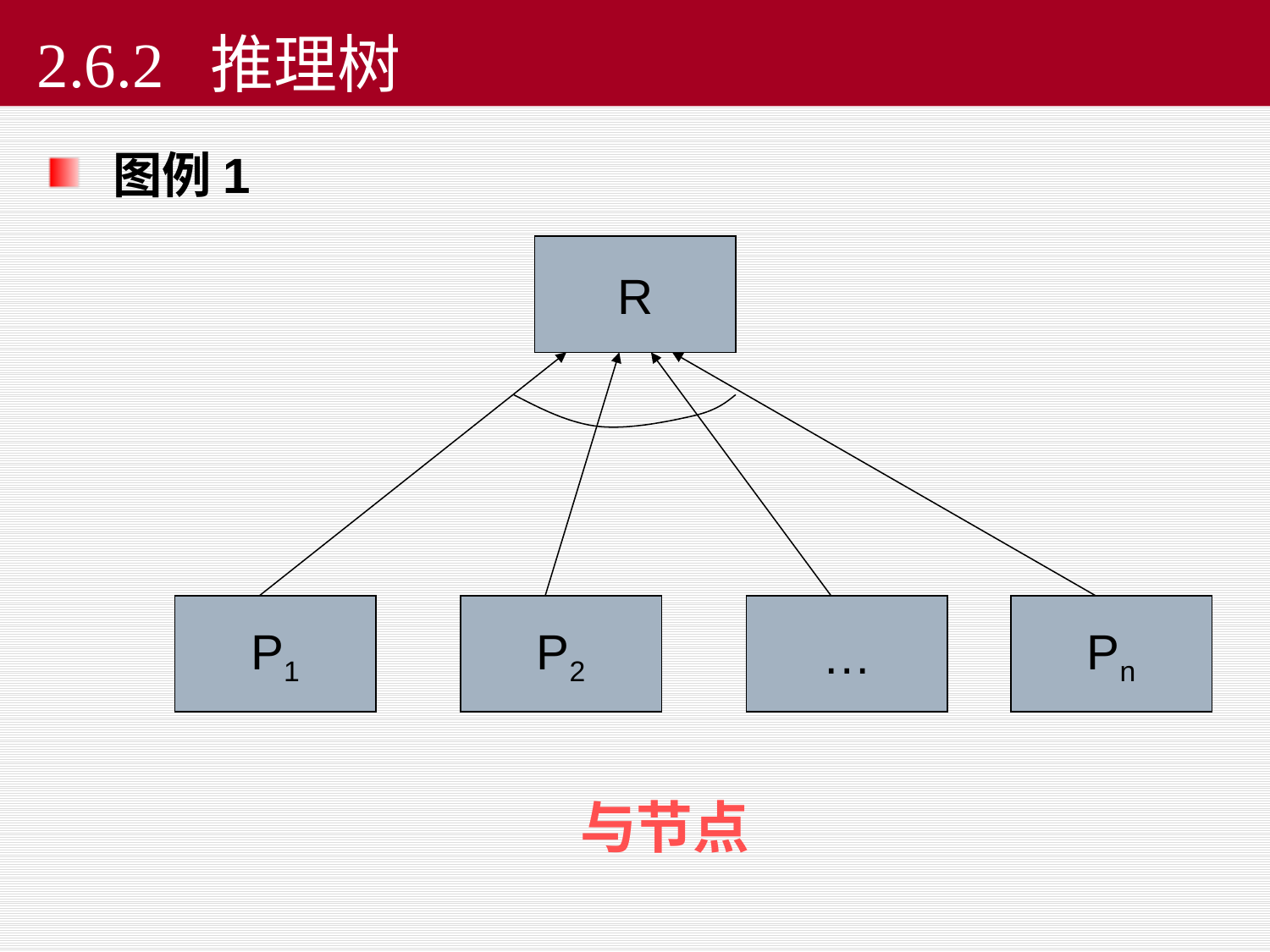

2.6.2  推理树
图例1
R

P1
P2
…
Pn
与节点